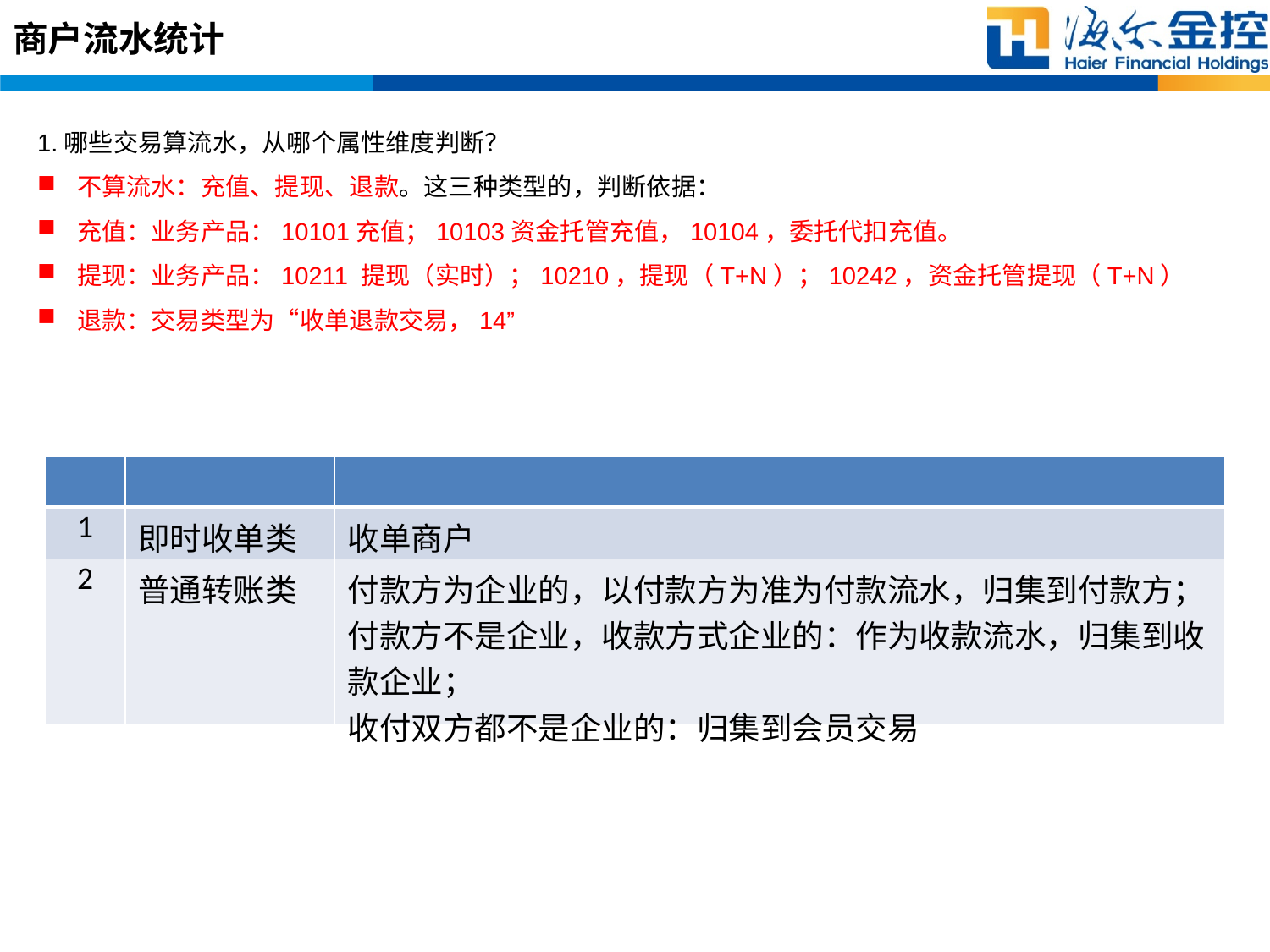

# 商户流水统计
1.哪些交易算流水，从哪个属性维度判断？
不算流水：充值、提现、退款。这三种类型的，判断依据：
充值：业务产品：10101充值；10103资金托管充值，10104，委托代扣充值。
提现：业务产品：10211 提现（实时）；10210，提现（T+N）；10242，资金托管提现（T+N）
退款：交易类型为“收单退款交易，14”
|  |  |  |
| --- | --- | --- |
| 1 | 即时收单类 | 收单商户 |
| 2 | 普通转账类 | 付款方为企业的，以付款方为准为付款流水，归集到付款方； 付款方不是企业，收款方式企业的：作为收款流水，归集到收款企业； 收付双方都不是企业的：归集到会员交易 |